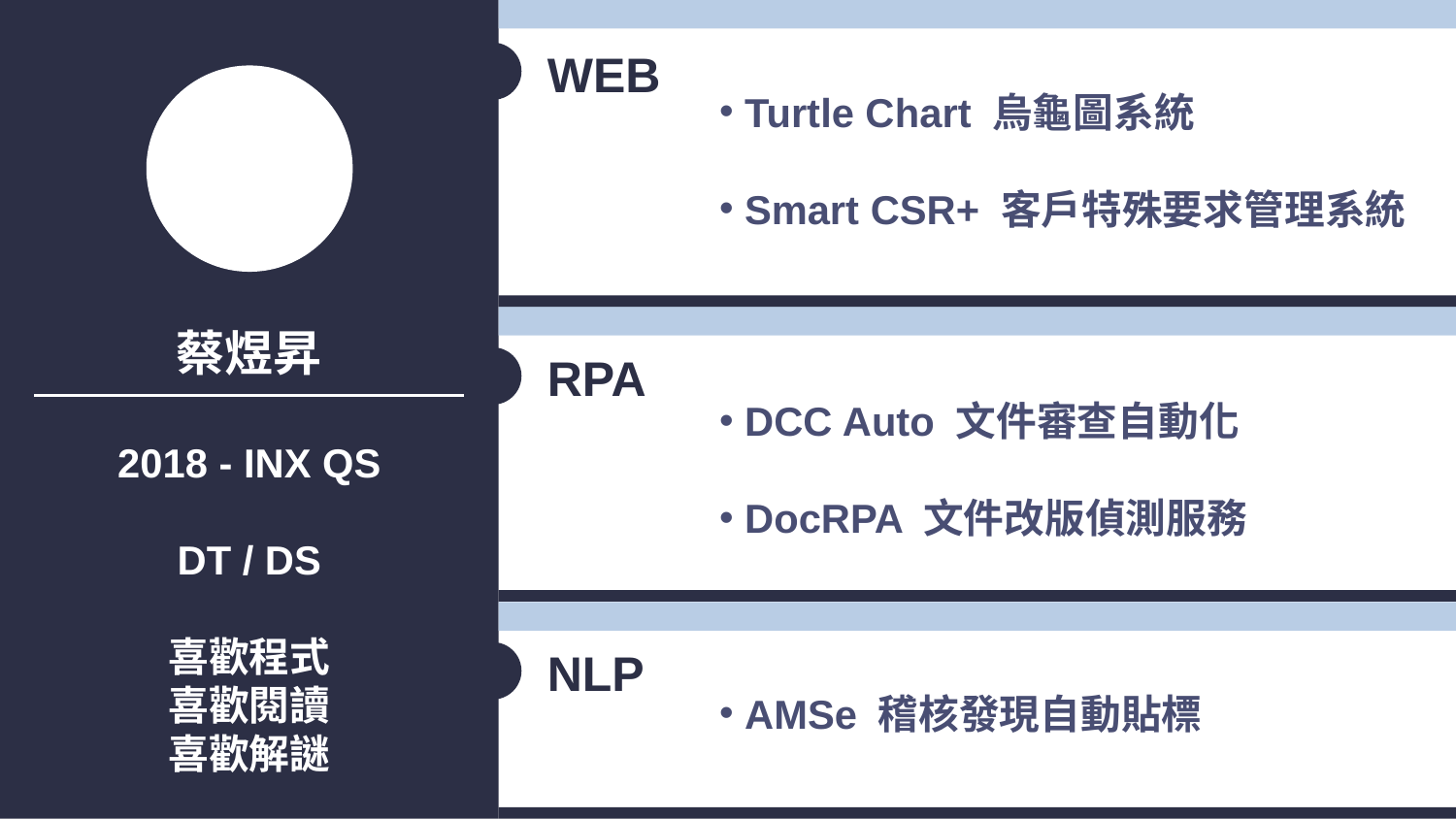

Turtle Chart 烏龜圖系統
 Smart CSR+ 客戶特殊要求管理系統
WEB

蔡煜昇
 DCC Auto 文件審查自動化
 DocRPA 文件改版偵測服務
RPA

2018 - INX QS

DT / DS

喜歡程式
喜歡閱讀
喜歡解謎

 AMSe 稽核發現自動貼標
NLP